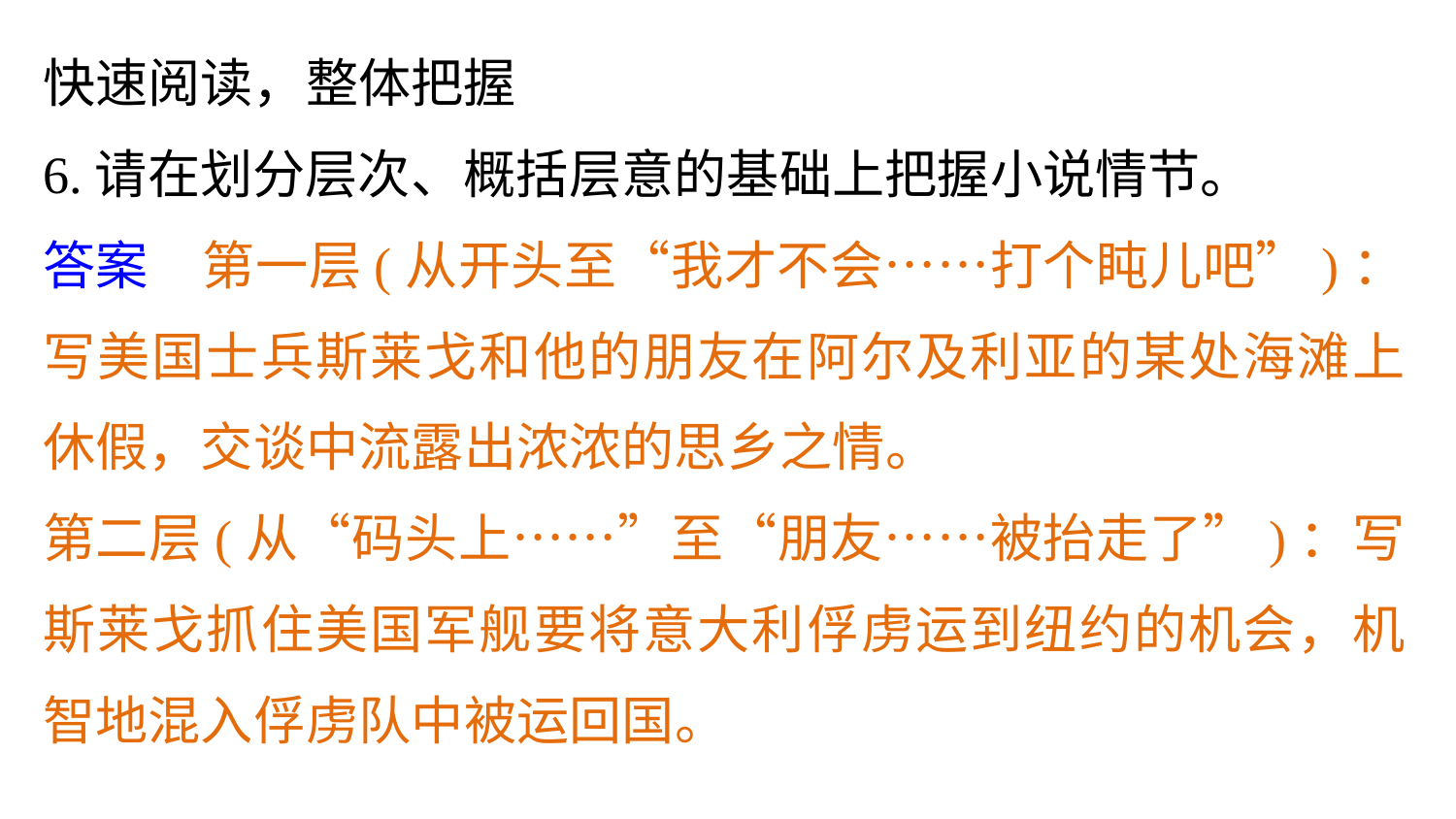

快速阅读，整体把握
6.请在划分层次、概括层意的基础上把握小说情节。
答案　第一层(从开头至“我才不会……打个盹儿吧”)：写美国士兵斯莱戈和他的朋友在阿尔及利亚的某处海滩上休假，交谈中流露出浓浓的思乡之情。
第二层(从“码头上……”至“朋友……被抬走了”)：写斯莱戈抓住美国军舰要将意大利俘虏运到纽约的机会，机智地混入俘虏队中被运回国。